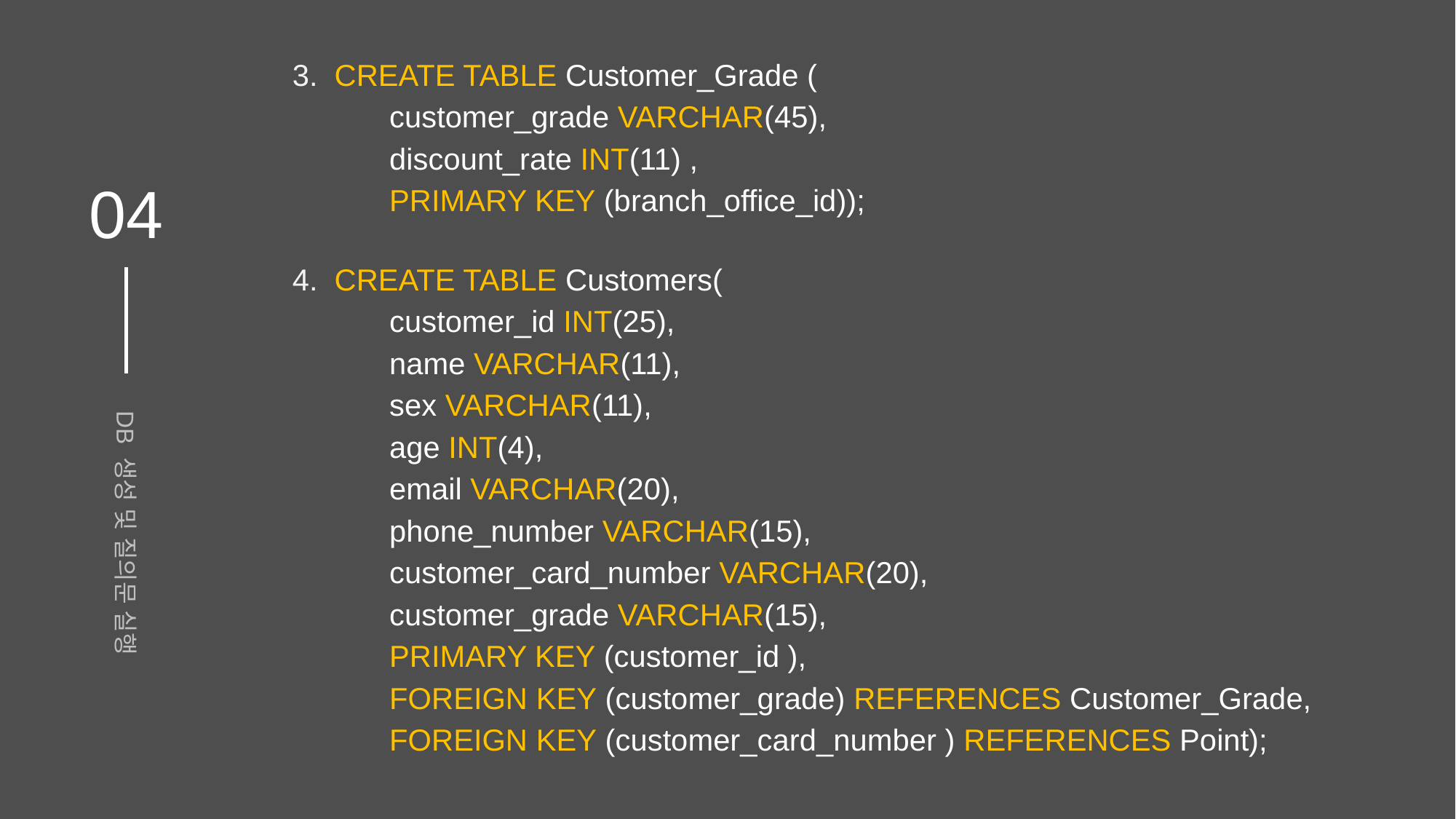

3.  CREATE TABLE Customer_Grade (
customer_grade VARCHAR(45),
discount_rate INT(11) ,
PRIMARY KEY (branch_office_id));

04
4.  CREATE TABLE Customers(
customer_id INT(25),
name VARCHAR(11),
sex VARCHAR(11),
age INT(4),
email VARCHAR(20),
phone_number VARCHAR(15),
customer_card_number VARCHAR(20),
customer_grade VARCHAR(15),
PRIMARY KEY (customer_id ),
FOREIGN KEY (customer_grade) REFERENCES Customer_Grade,
FOREIGN KEY (customer_card_number ) REFERENCES Point);
DB 생성 및 질의문 실행